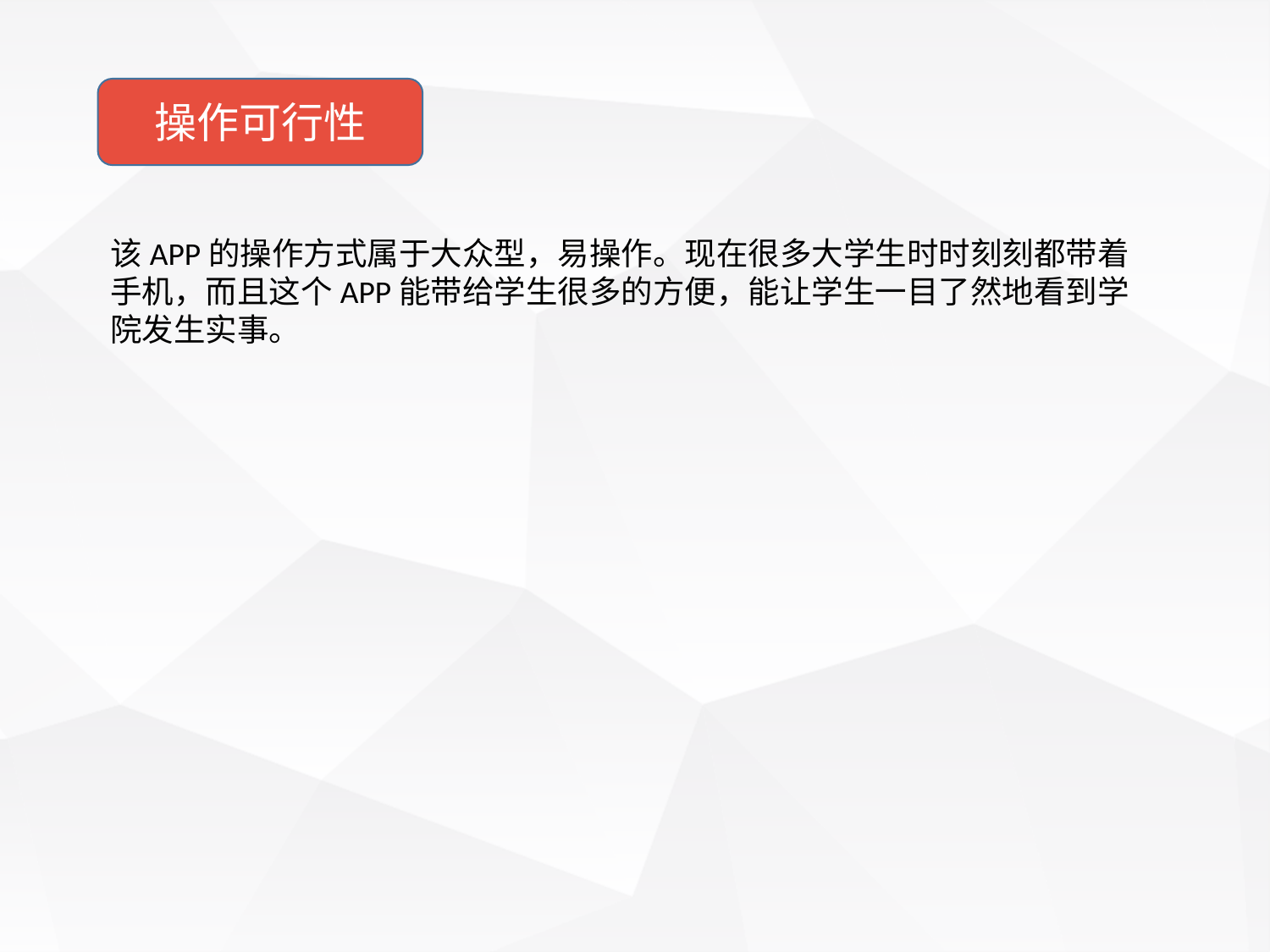

操作可行性
该APP的操作方式属于大众型，易操作。现在很多大学生时时刻刻都带着手机，而且这个APP能带给学生很多的方便，能让学生一目了然地看到学院发生实事。